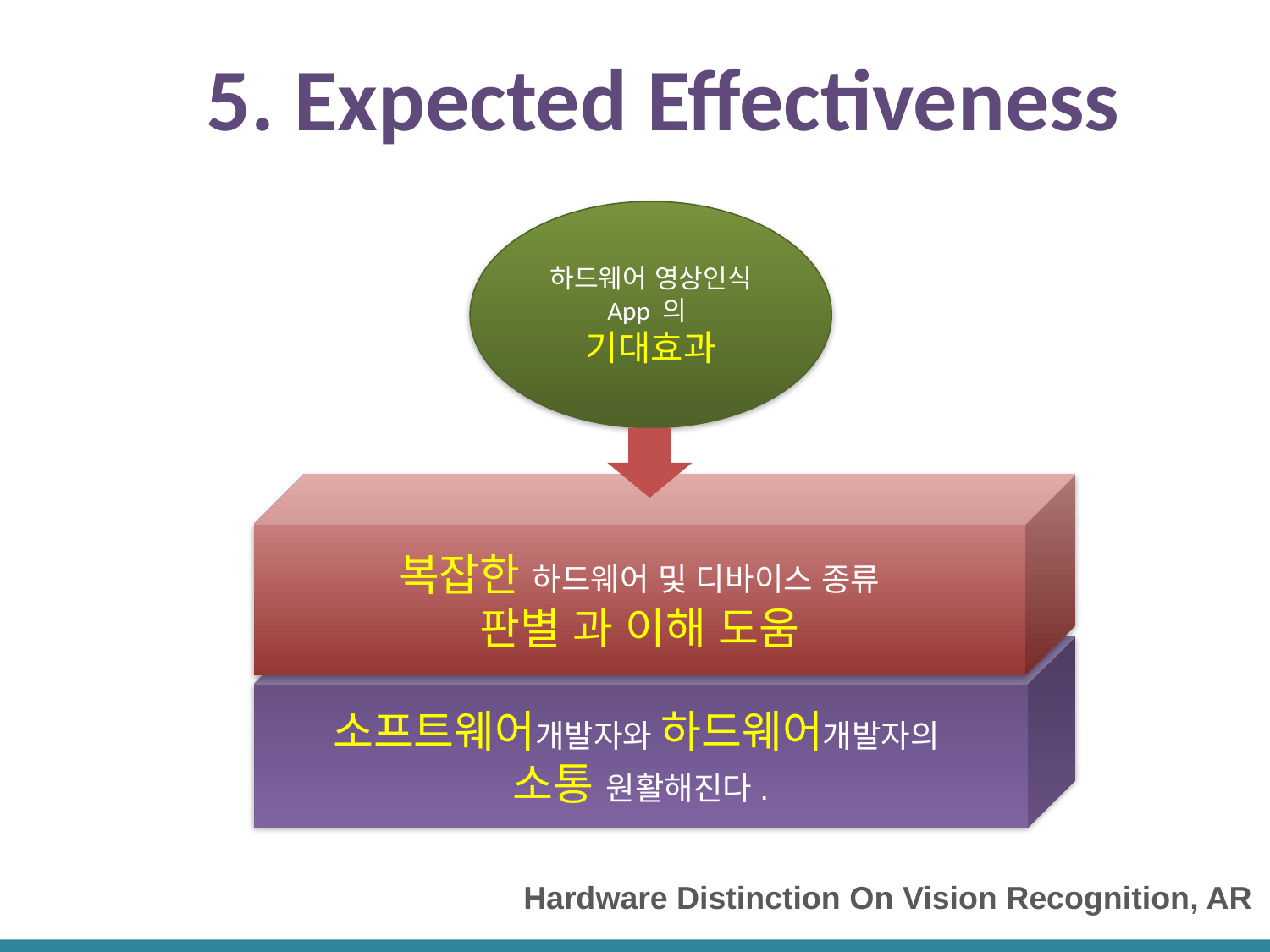

5. Expected Effectiveness
하드웨어 영상인식 App 의
기대효과

복잡한 하드웨어 및 디바이스 종류
판별 과 이해 도움
소프트웨어개발자와 하드웨어개발자의
소통 원활해진다.
          Hardware Distinction On Vision Recognition, AR